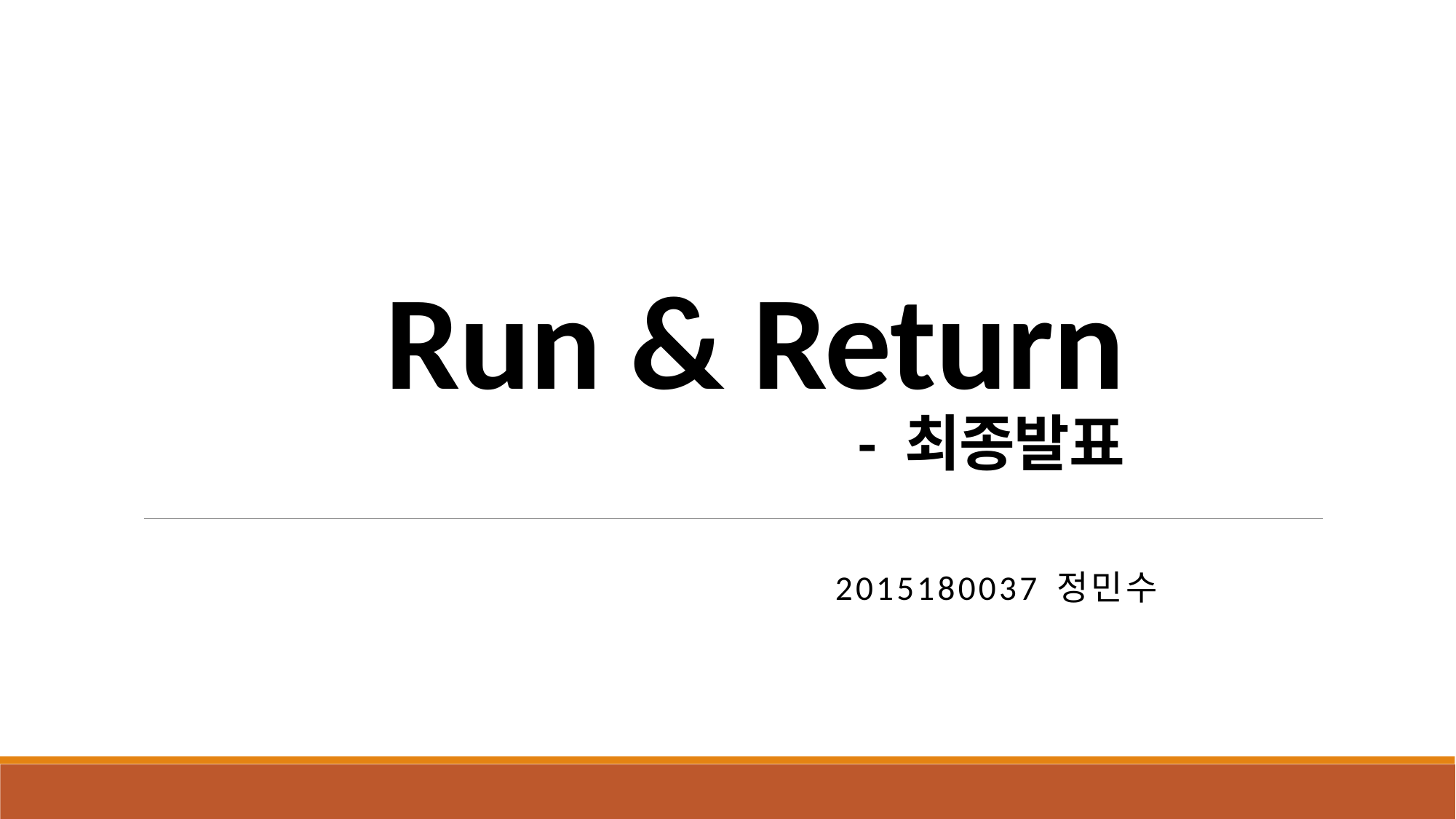

# Run & Return - 최종발표

2015180037 정민수